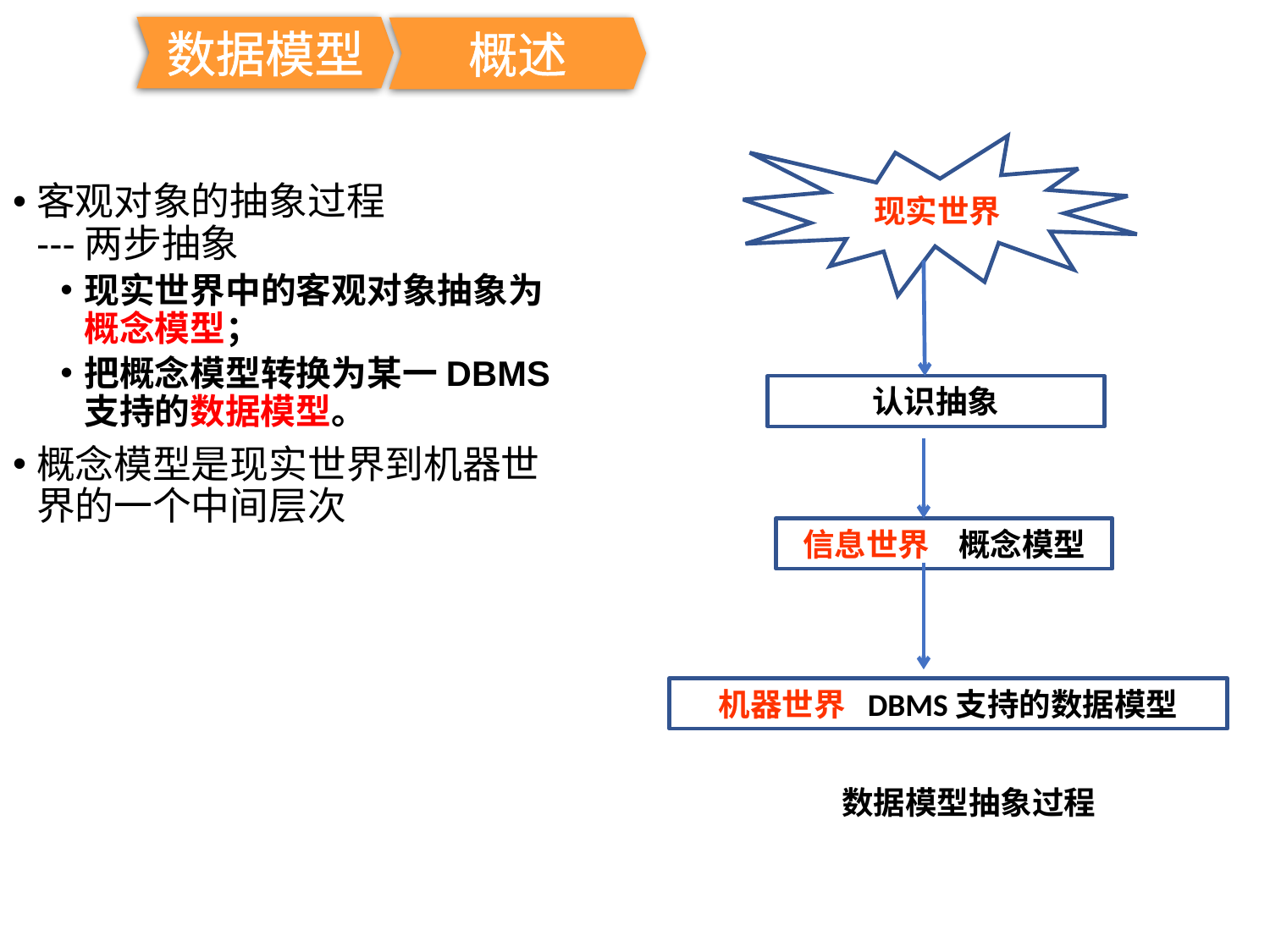

数据模型
概述
现实世界
认识抽象
信息世界    概念模型
机器世界  DBMS支持的数据模型
数据模型抽象过程
客观对象的抽象过程
---两步抽象
现实世界中的客观对象抽象为概念模型；
把概念模型转换为某一DBMS支持的数据模型。
概念模型是现实世界到机器世界的一个中间层次